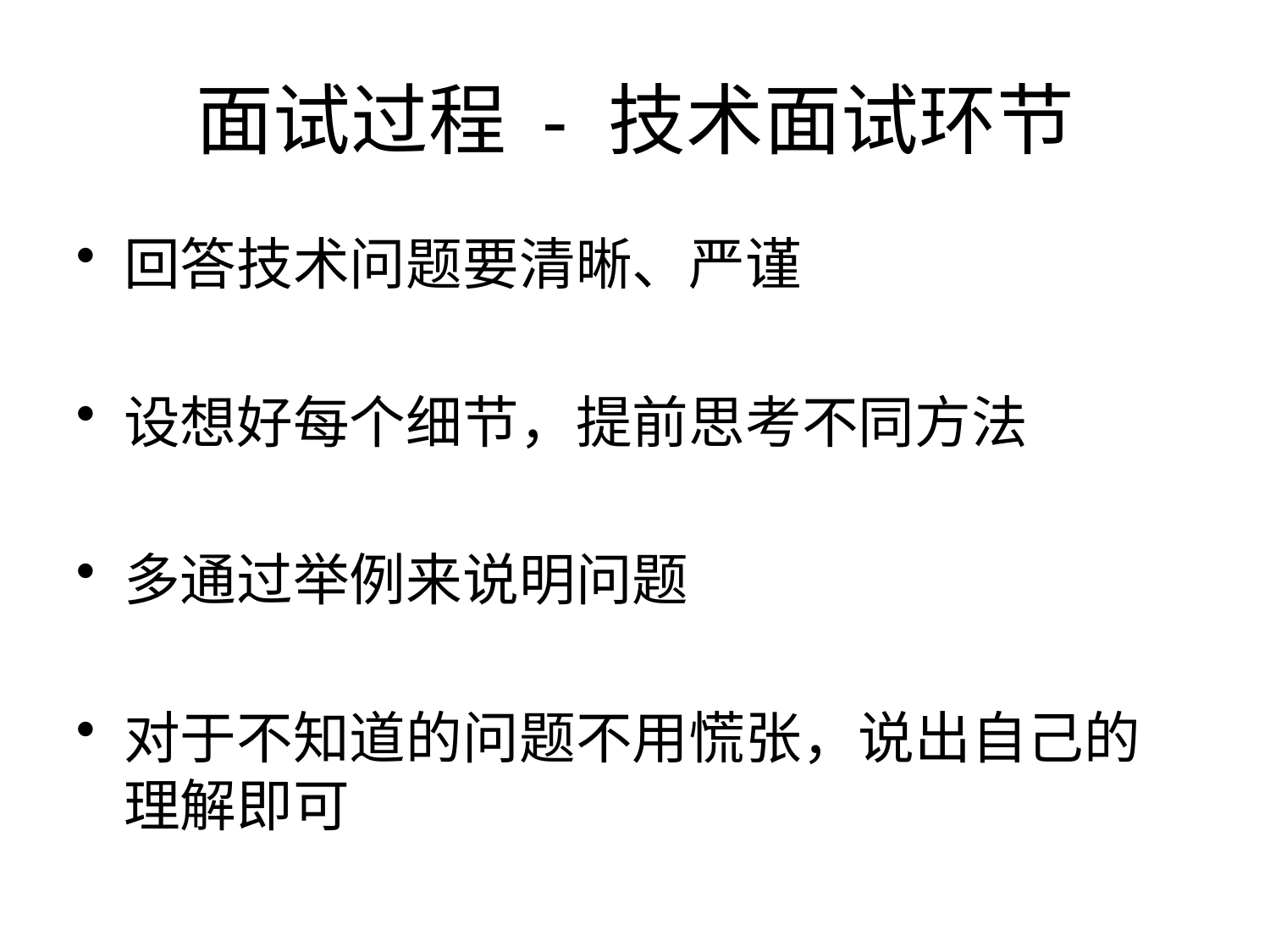

# 面试过程 - 技术面试环节
回答技术问题要清晰、严谨

设想好每个细节，提前思考不同方法

多通过举例来说明问题

对于不知道的问题不用慌张，说出自己的理解即可